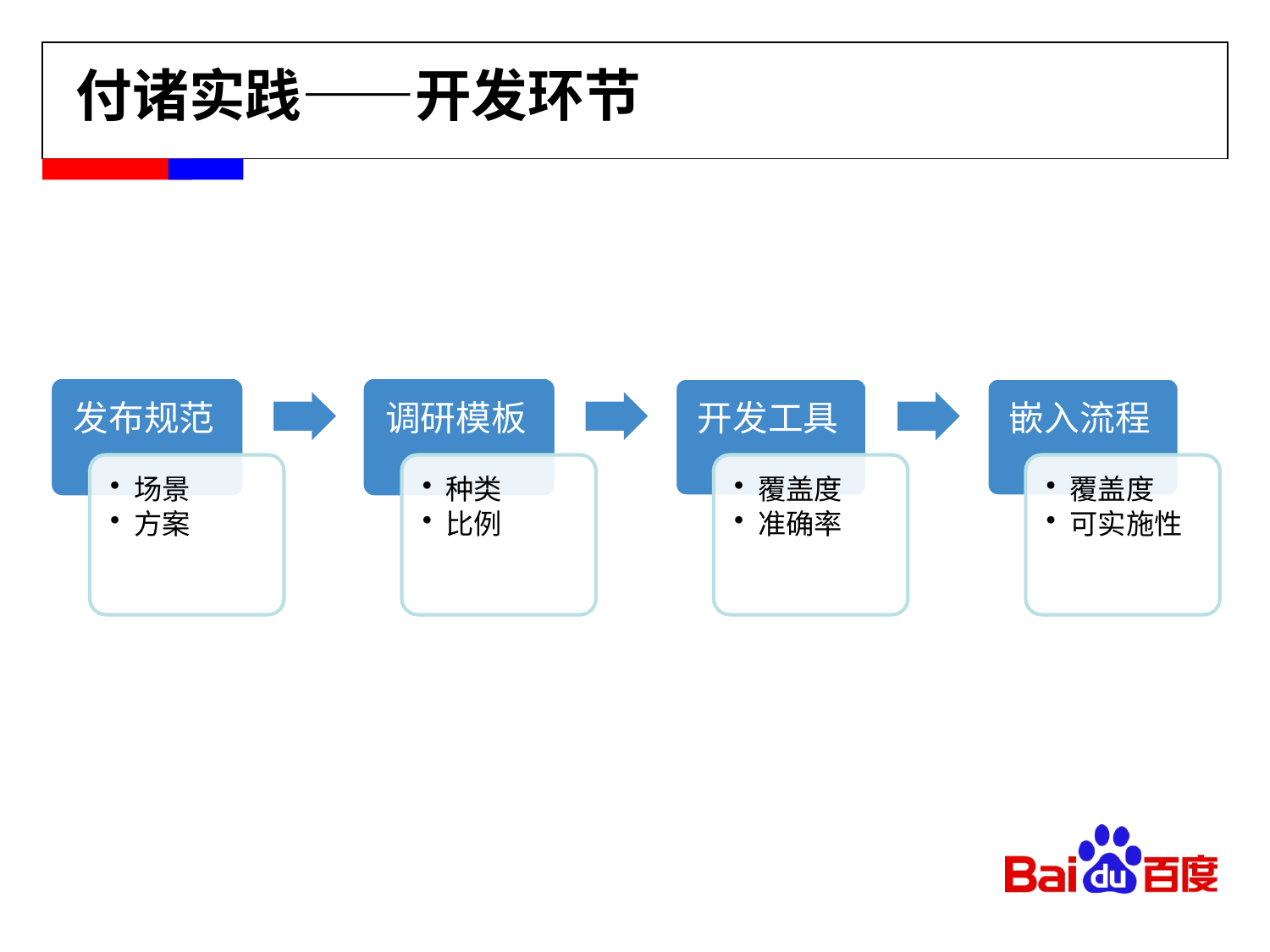

付诸实践——开发环节

发布规范
场景
方案

调研模板
种类
比例

开发工具
覆盖度
准确率

嵌入流程
覆盖度
可实施性